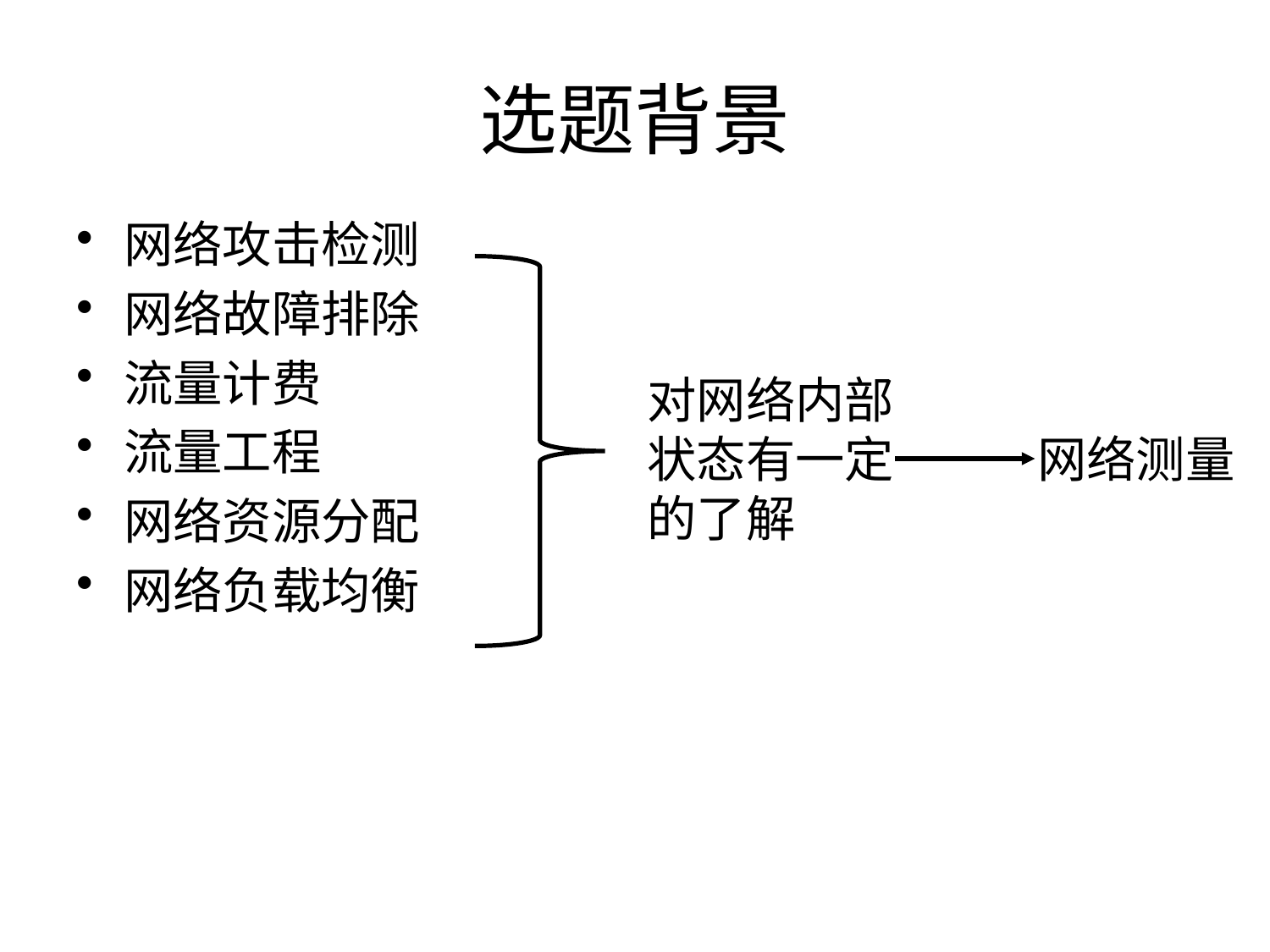

# 选题背景
网络攻击检测
网络故障排除
流量计费
流量工程
网络资源分配
网络负载均衡

对网络内部状态有一定的了解
网络测量